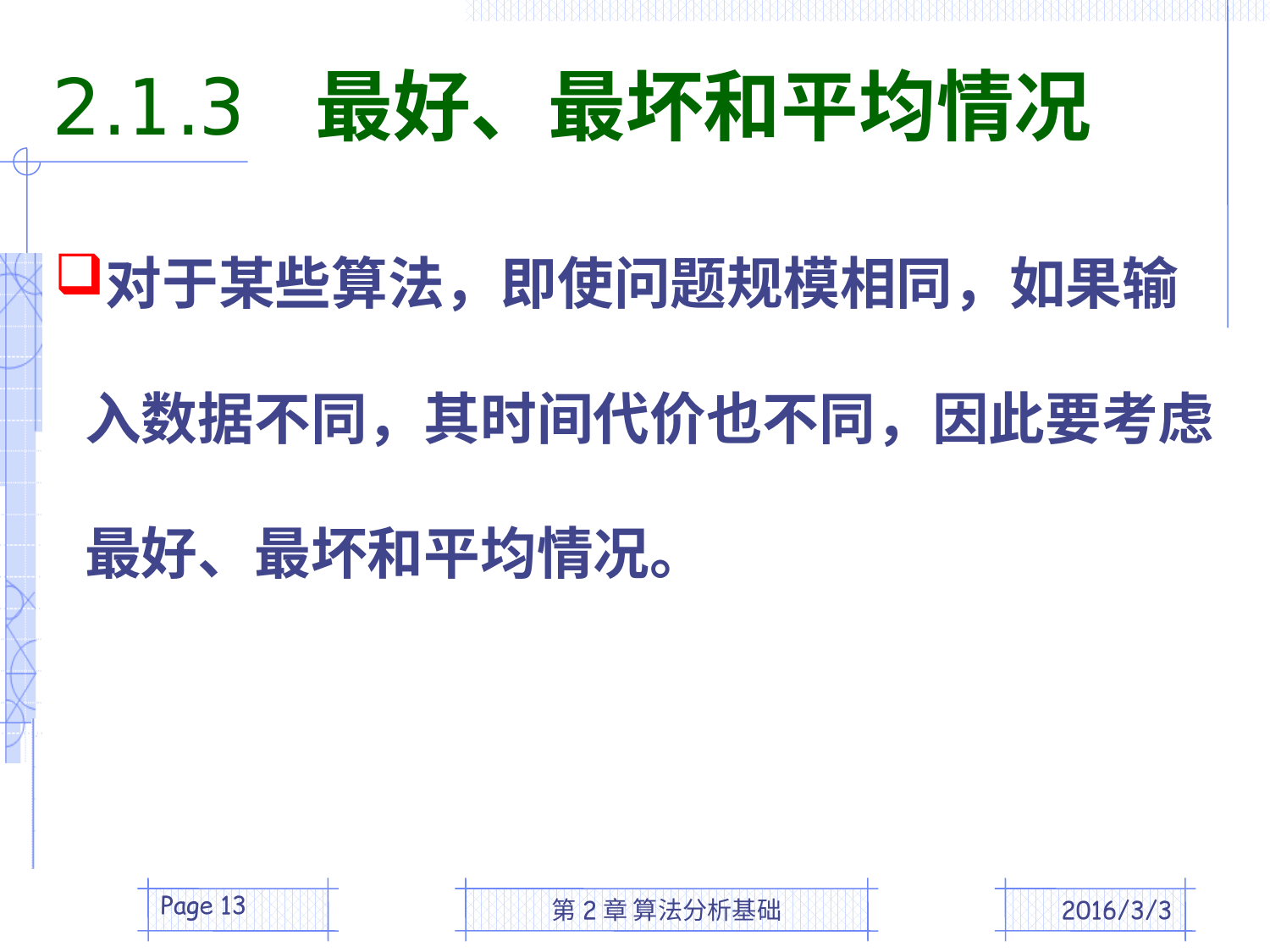

2.1.3  最好、最坏和平均情况
对于某些算法，即使问题规模相同，如果输入数据不同，其时间代价也不同，因此要考虑最好、最坏和平均情况。
Page 13
第2章 算法分析基础
2016/3/3